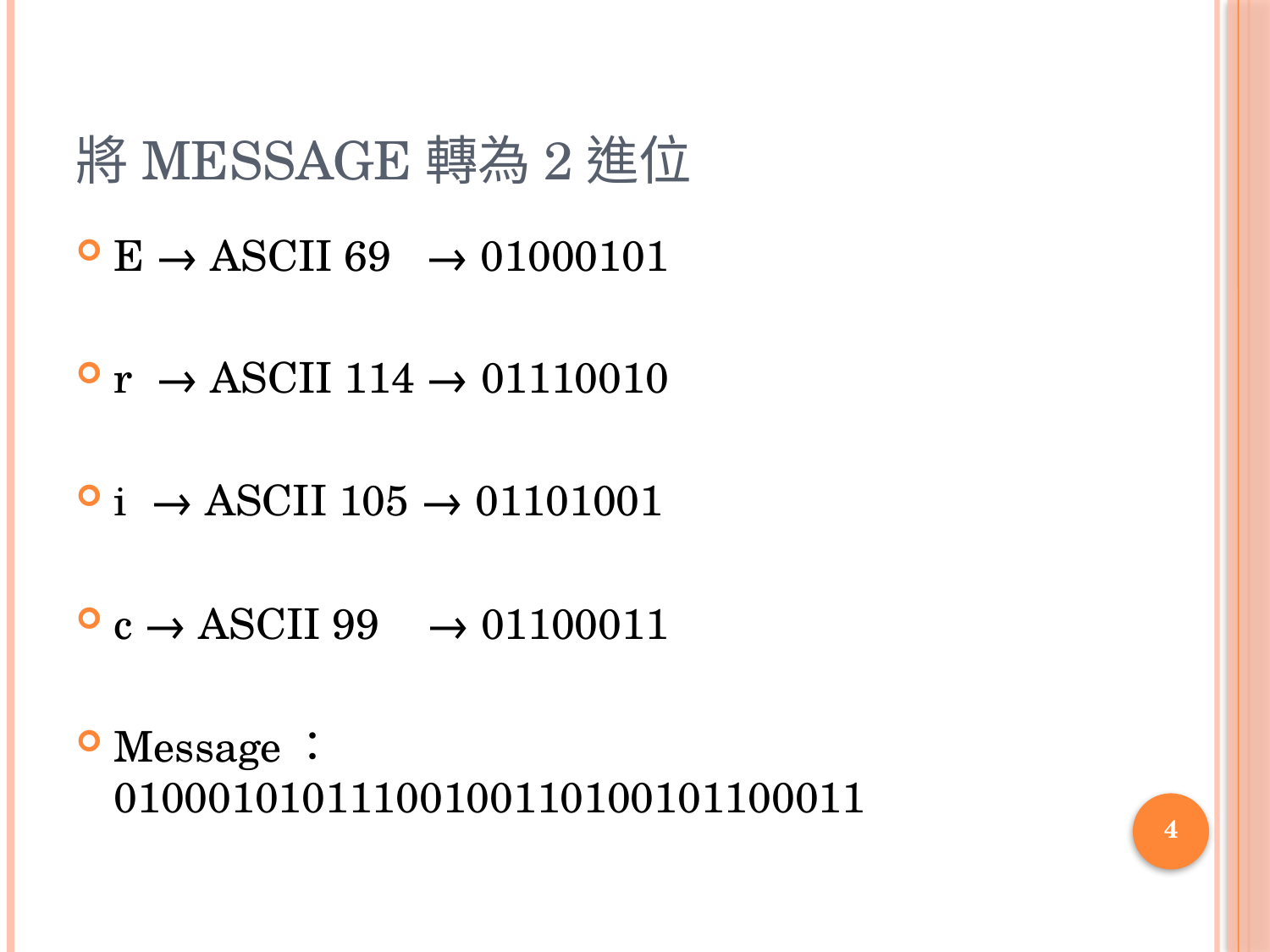

# 將message轉為2進位
E → ASCII 69   → 01000101

r  → ASCII 114 → 01110010

i  → ASCII 105 → 01101001

c → ASCII 99    → 01100011

Message：01000101011100100110100101100011
4